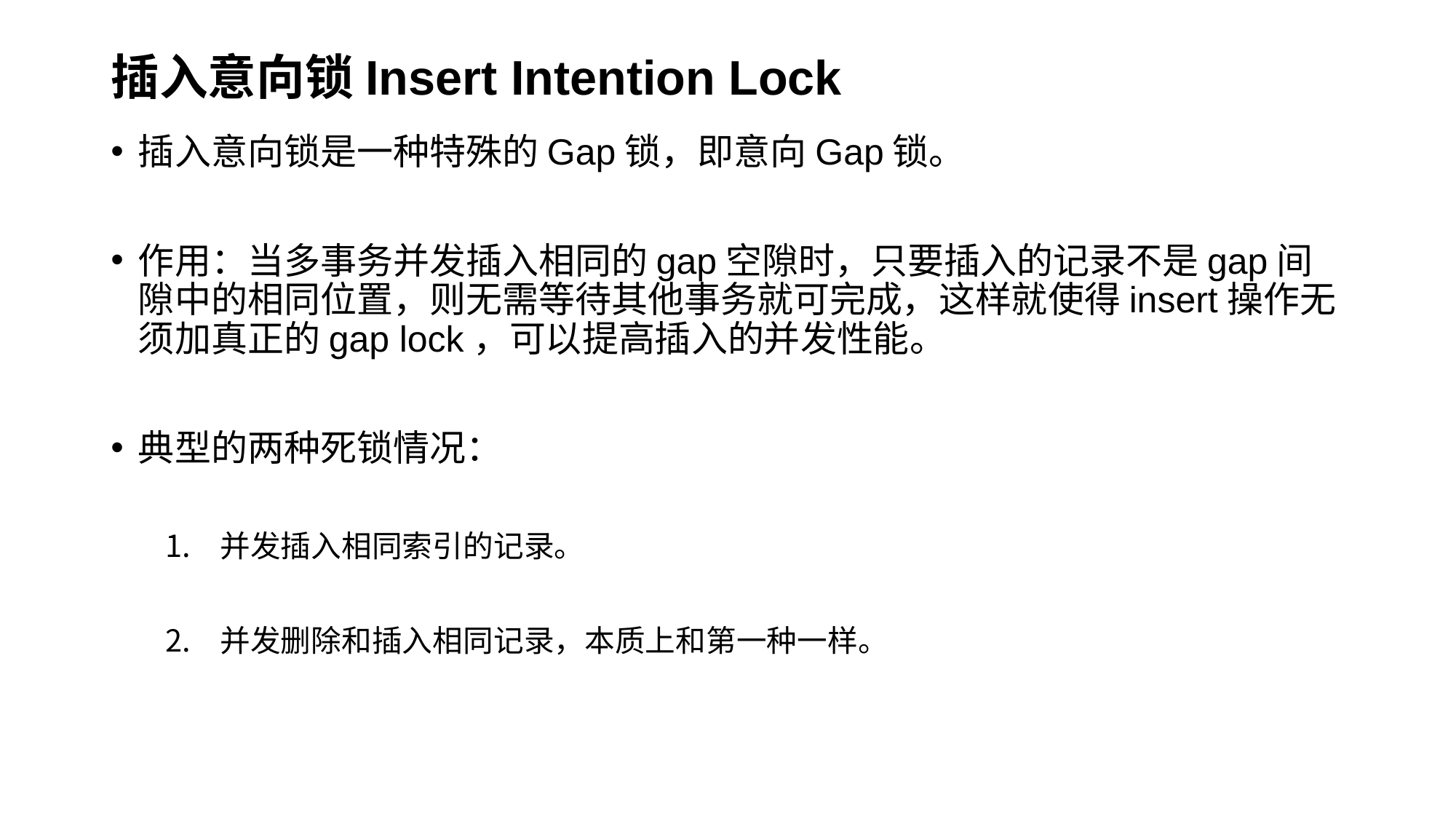

# 插入意向锁Insert Intention Lock
插入意向锁是一种特殊的Gap锁，即意向Gap锁。

作用：当多事务并发插入相同的gap空隙时，只要插入的记录不是gap间隙中的相同位置，则无需等待其他事务就可完成，这样就使得insert操作无须加真正的gap lock，可以提高插入的并发性能。

典型的两种死锁情况：

并发插入相同索引的记录。

并发删除和插入相同记录，本质上和第一种一样。